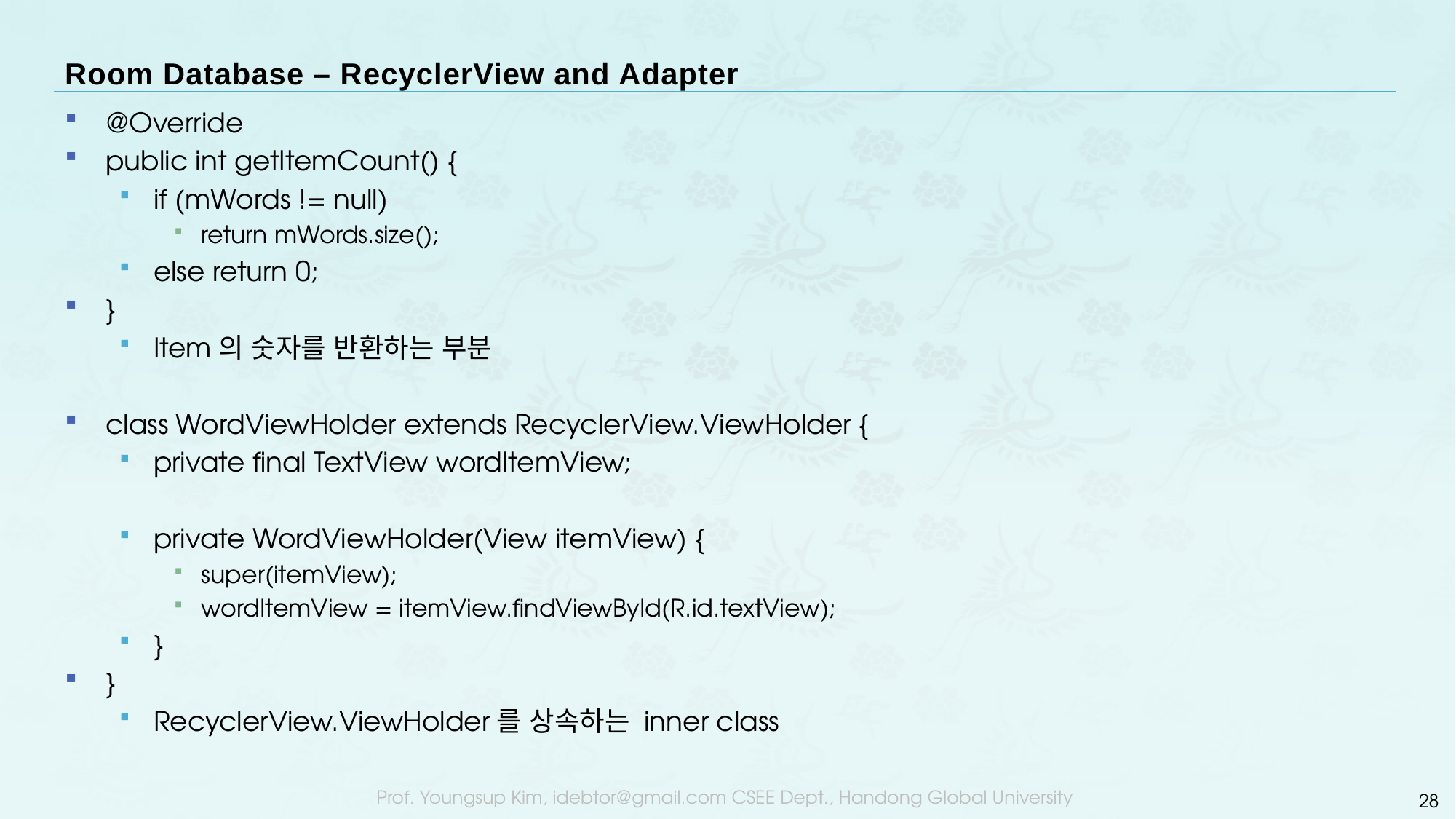

# Room Database – RecyclerView and Adapter
@Override
public int getItemCount() {
if (mWords != null)
return mWords.size();
else return 0;
}
Item의 숫자를 반환하는 부분

class WordViewHolder extends RecyclerView.ViewHolder {
private final TextView wordItemView;

private WordViewHolder(View itemView) {
super(itemView);
wordItemView = itemView.findViewById(R.id.textView);
}
}
RecyclerView.ViewHolder를 상속하는 inner class
28